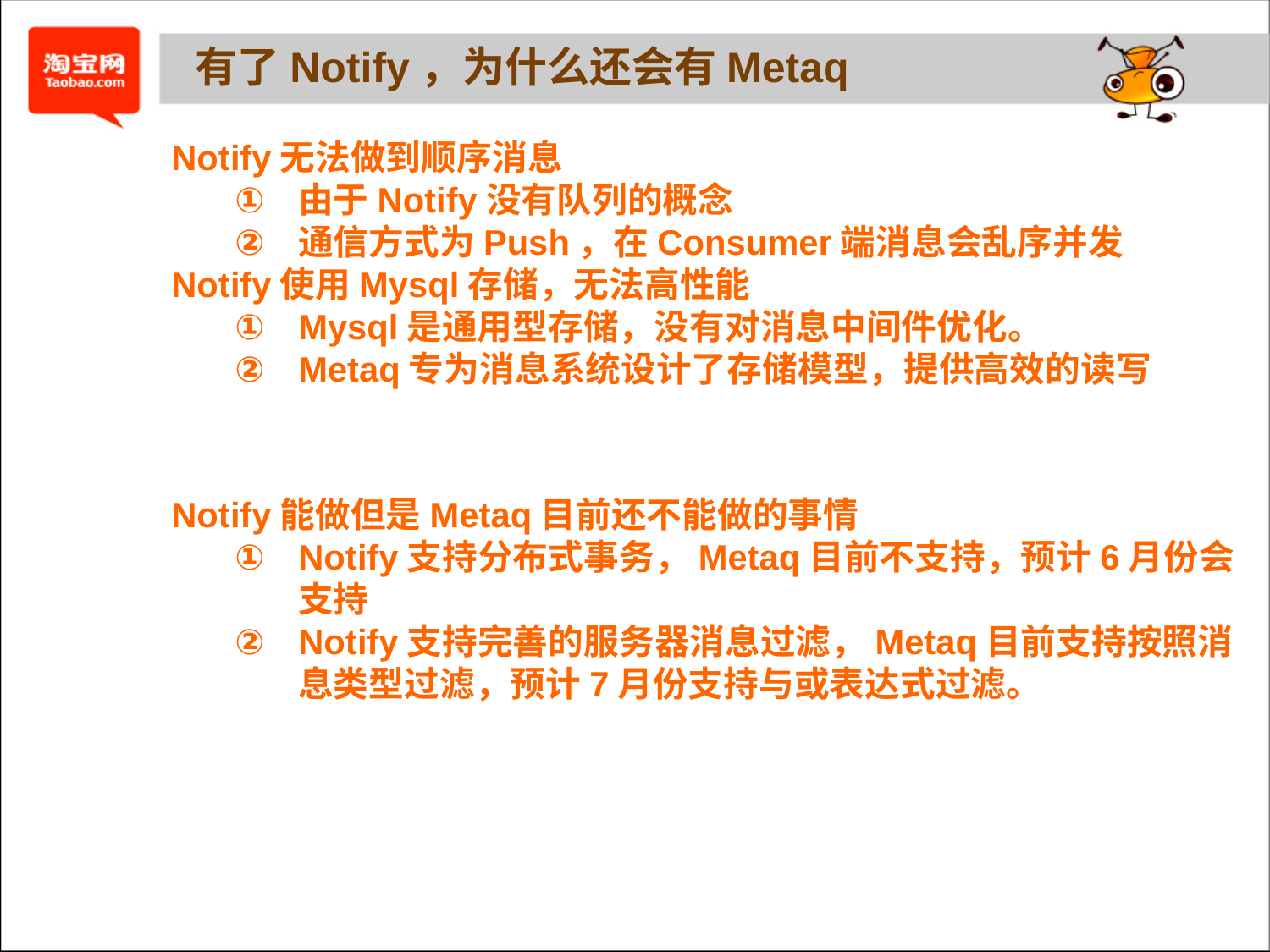

有了Notify，为什么还会有Metaq
Notify无法做到顺序消息
由于Notify没有队列的概念
通信方式为Push，在Consumer端消息会乱序并发
Notify使用Mysql存储，无法高性能
Mysql是通用型存储，没有对消息中间件优化。
Metaq专为消息系统设计了存储模型，提供高效的读写
Notify能做但是Metaq目前还不能做的事情
Notify支持分布式事务，Metaq目前不支持，预计6月份会支持
Notify支持完善的服务器消息过滤，Metaq目前支持按照消息类型过滤，预计7月份支持与或表达式过滤。